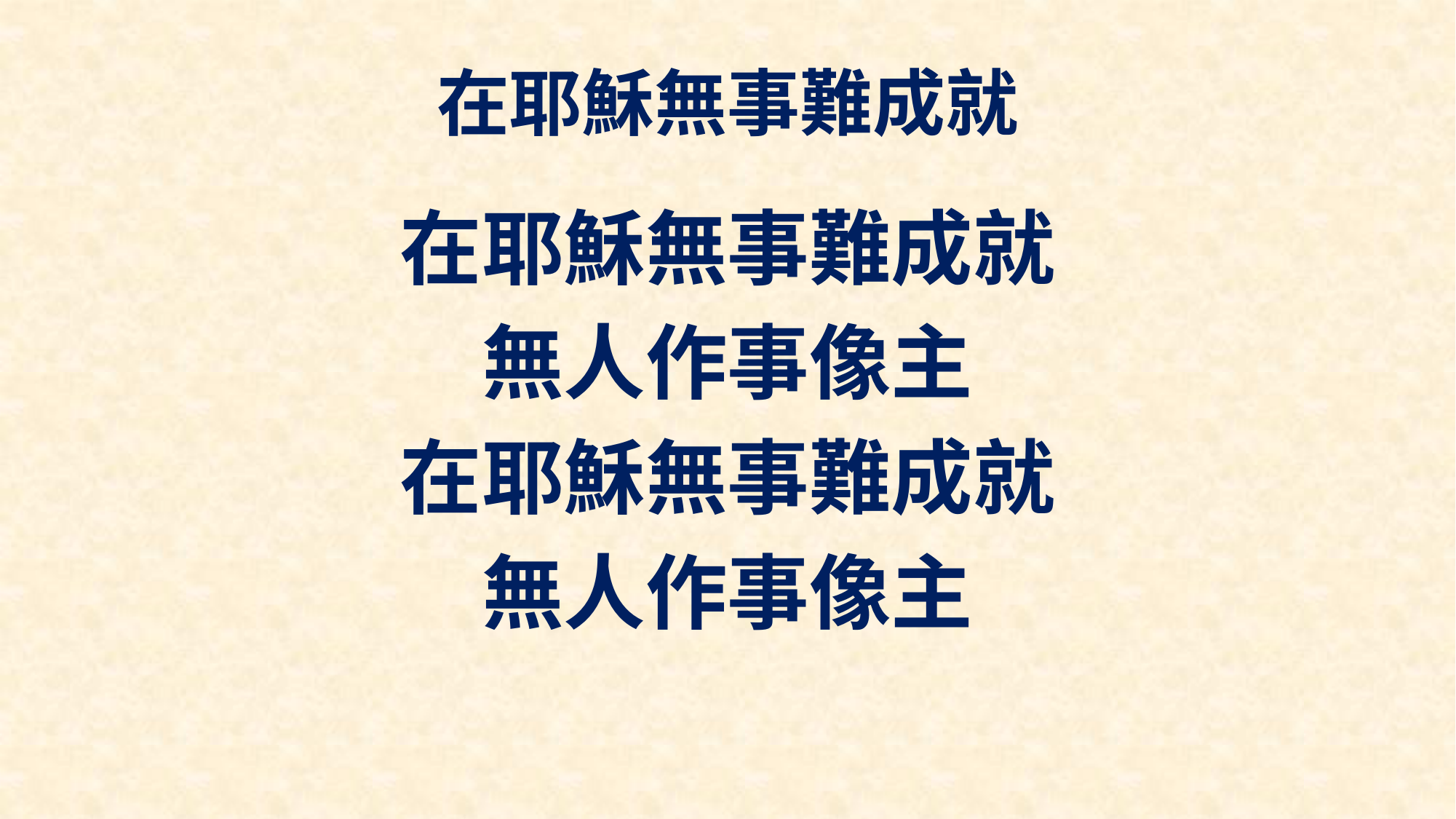

# 在耶穌無事難成就
在耶穌無事難成就
無人作事像主
在耶穌無事難成就
無人作事像主